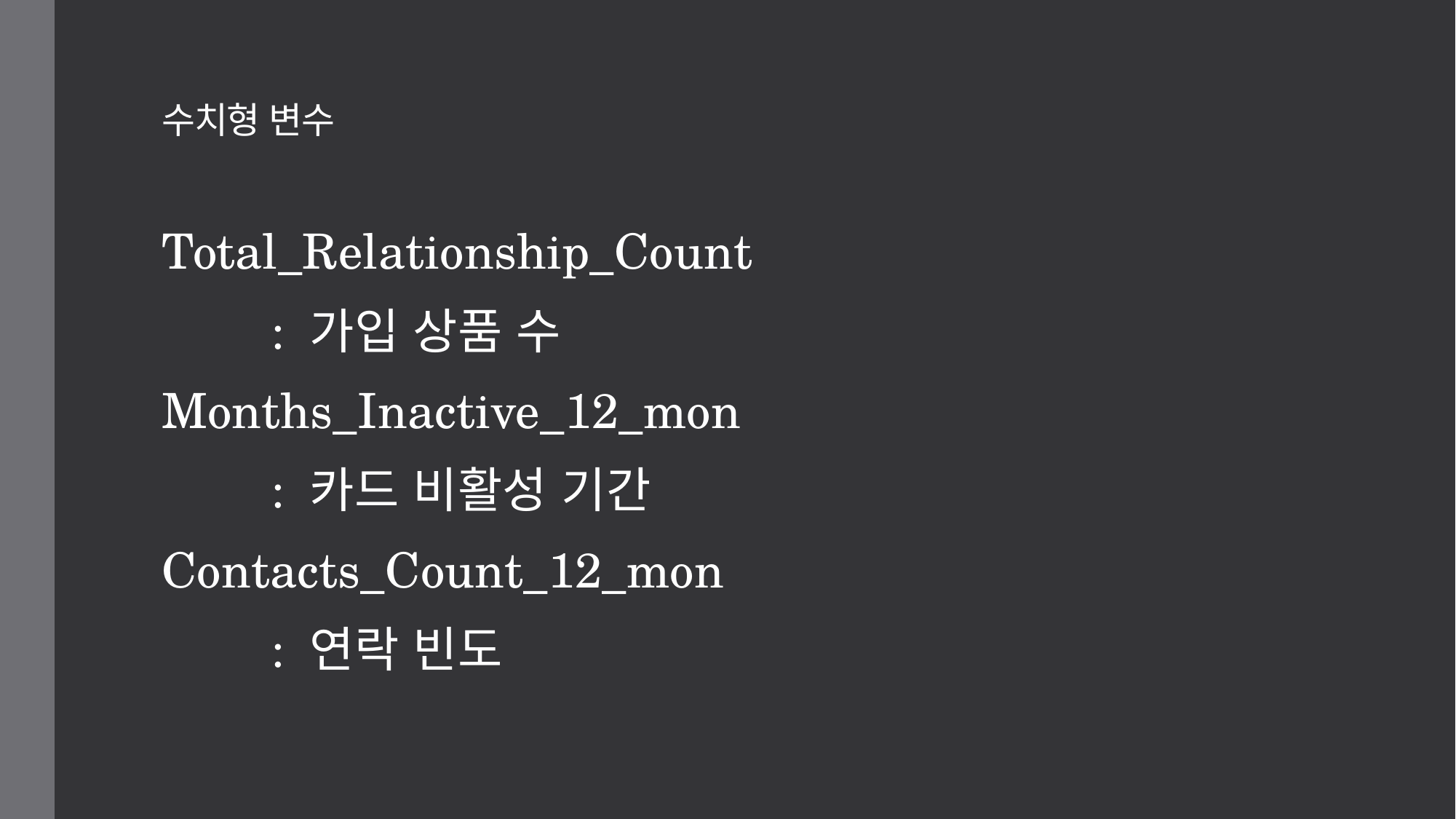

# 수치형 변수
Total_Relationship_Count
	: 가입 상품 수
Months_Inactive_12_mon
	: 카드 비활성 기간
Contacts_Count_12_mon
	: 연락 빈도